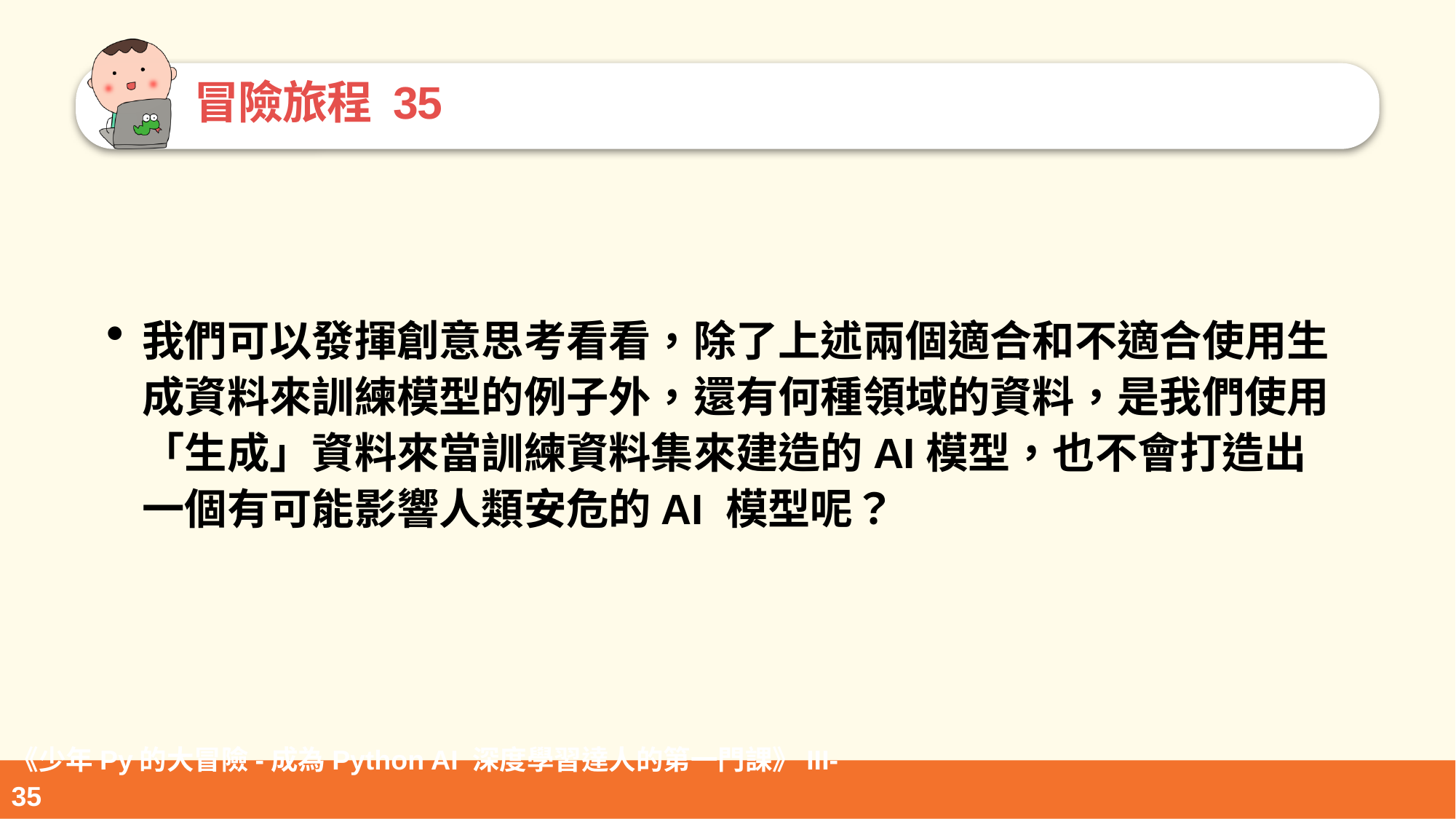

冒險旅程 35

我們可以發揮創意思考看看，除了上述兩個適合和不適合使用生成資料來訓練模型的例子外，還有何種領域的資料，是我們使用「生成」資料來當訓練資料集來建造的AI模型，也不會打造出一個有可能影響人類安危的AI 模型呢？